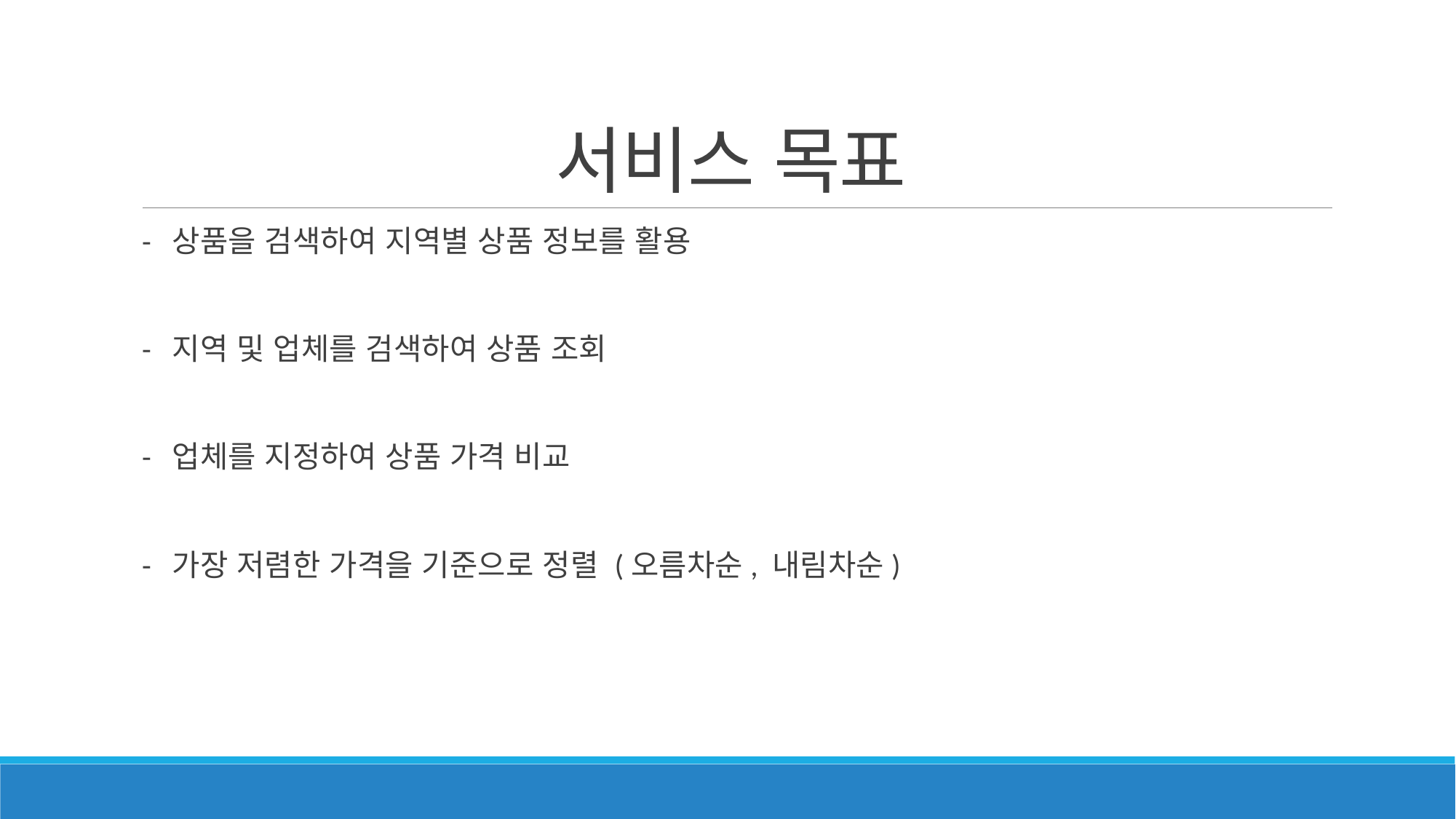

# 서비스 목표
-  상품을 검색하여 지역별 상품 정보를 활용

-  지역 및 업체를 검색하여 상품 조회

-  업체를 지정하여 상품 가격 비교

-  가장 저렴한 가격을 기준으로 정렬 (오름차순, 내림차순)